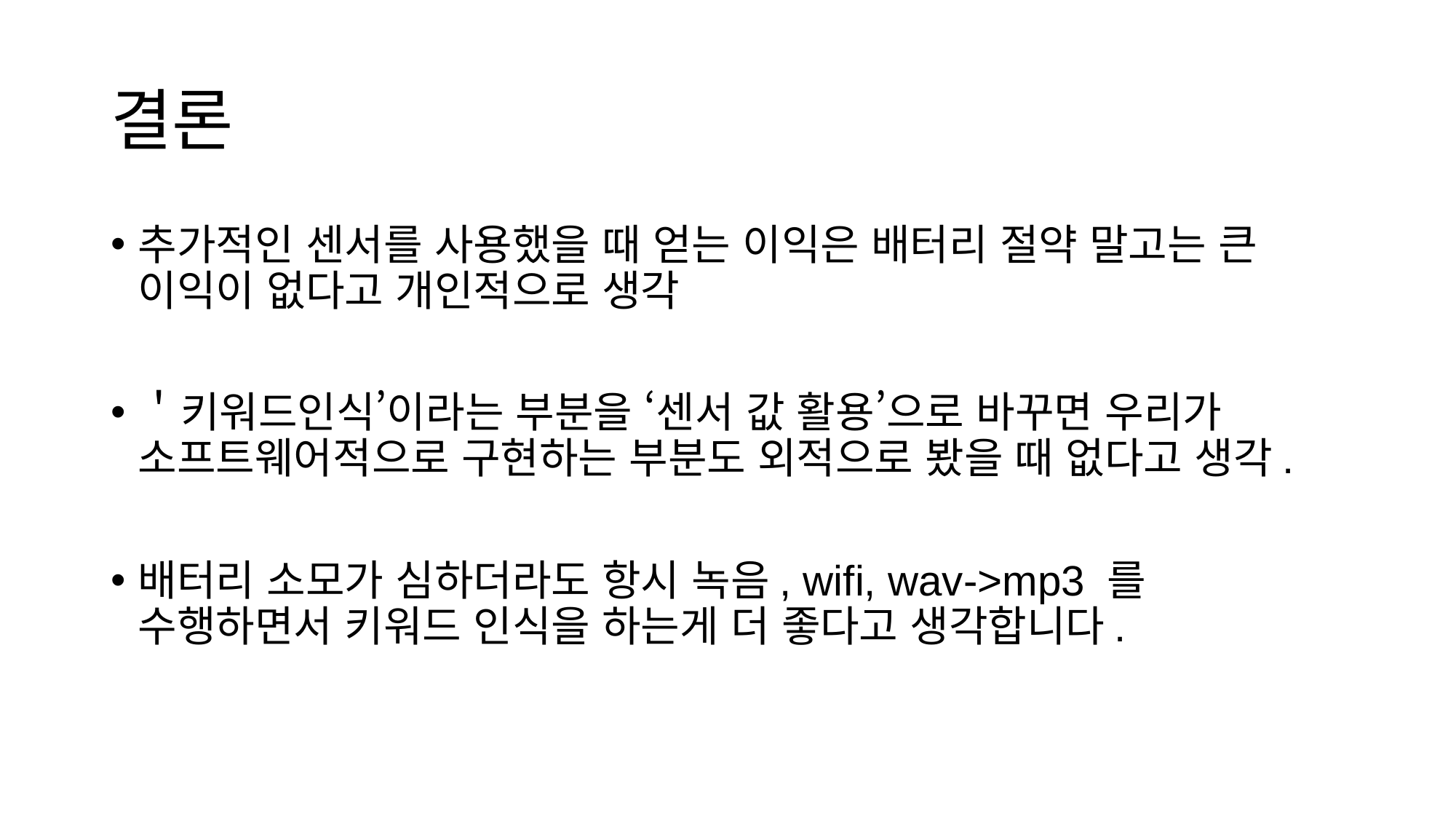

# 결론
추가적인 센서를 사용했을 때 얻는 이익은 배터리 절약 말고는 큰 이익이 없다고 개인적으로 생각

＇키워드인식’이라는 부분을 ‘센서 값 활용’으로 바꾸면 우리가 소프트웨어적으로 구현하는 부분도 외적으로 봤을 때 없다고 생각.

배터리 소모가 심하더라도 항시 녹음, wifi, wav->mp3 를 수행하면서 키워드 인식을 하는게 더 좋다고 생각합니다.